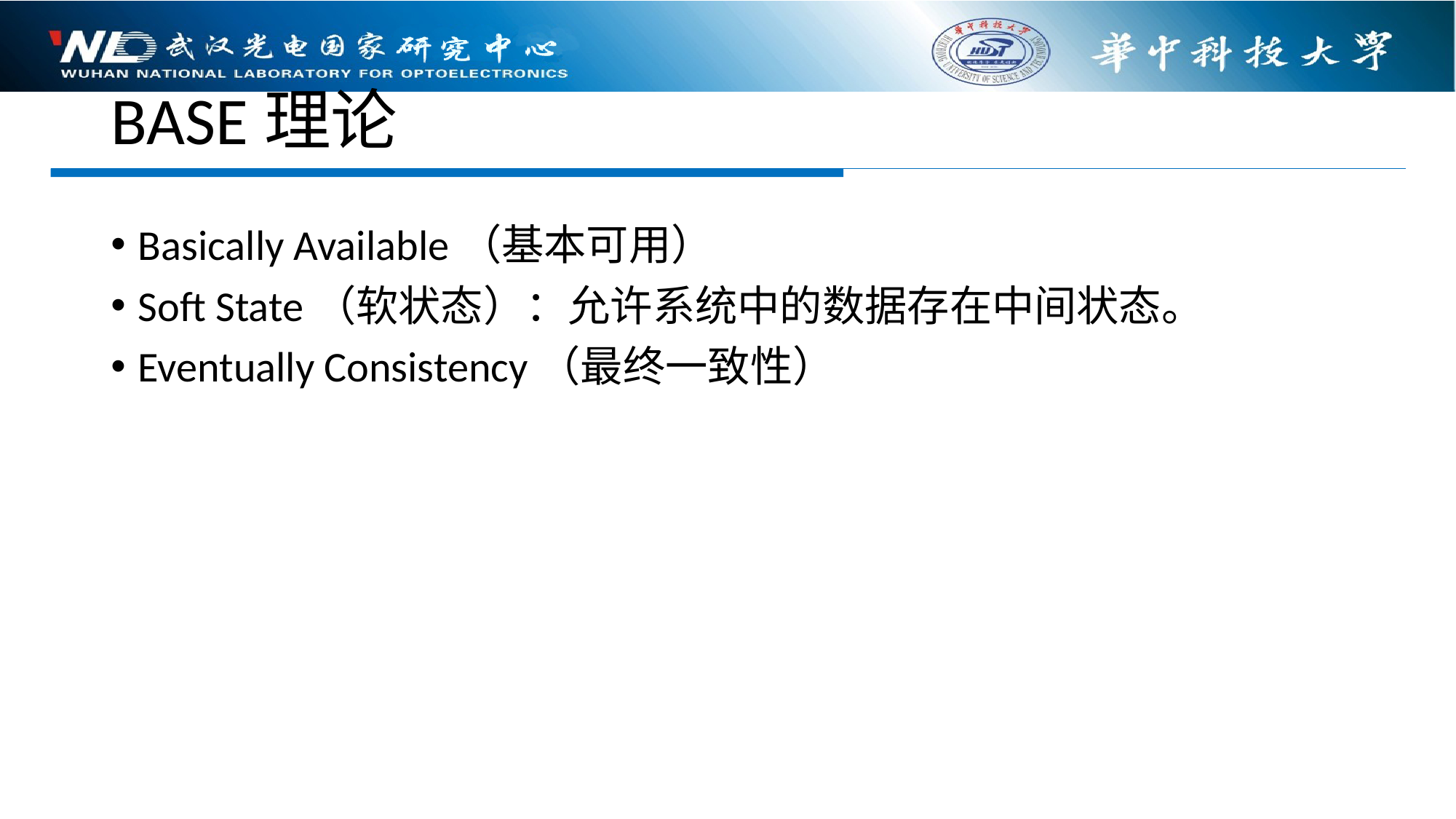

# BASE理论
Basically Available（基本可用）
Soft State（软状态）：允许系统中的数据存在中间状态。
Eventually Consistency（最终一致性）